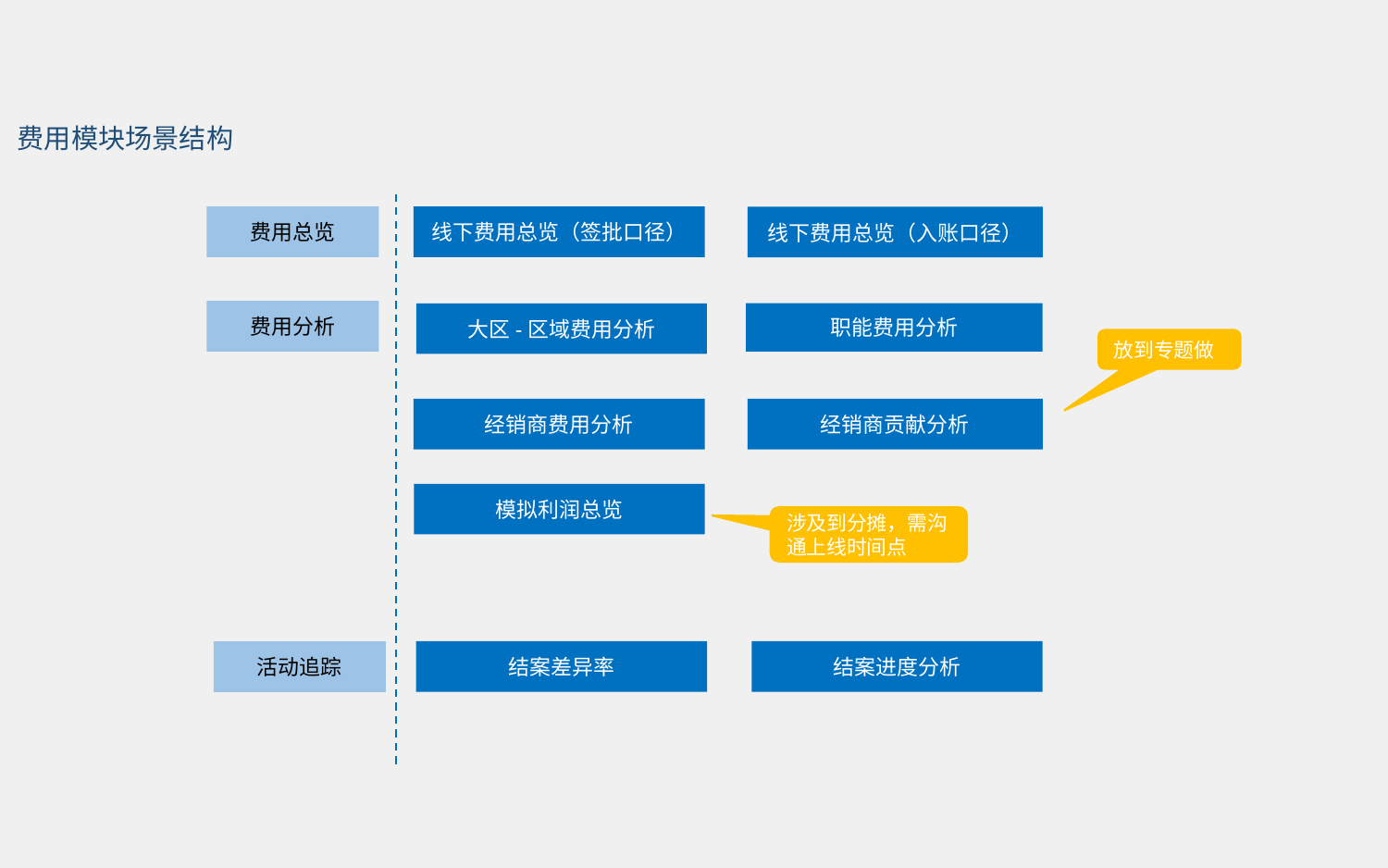

费用模块场景结构
费用总览
线下费用总览（签批口径）
线下费用总览（入账口径）
费用分析
大区-区域费用分析
职能费用分析
放到专题做
经销商费用分析
经销商贡献分析
模拟利润总览
涉及到分摊，需沟通上线时间点
结案进度分析
结案差异率
活动追踪